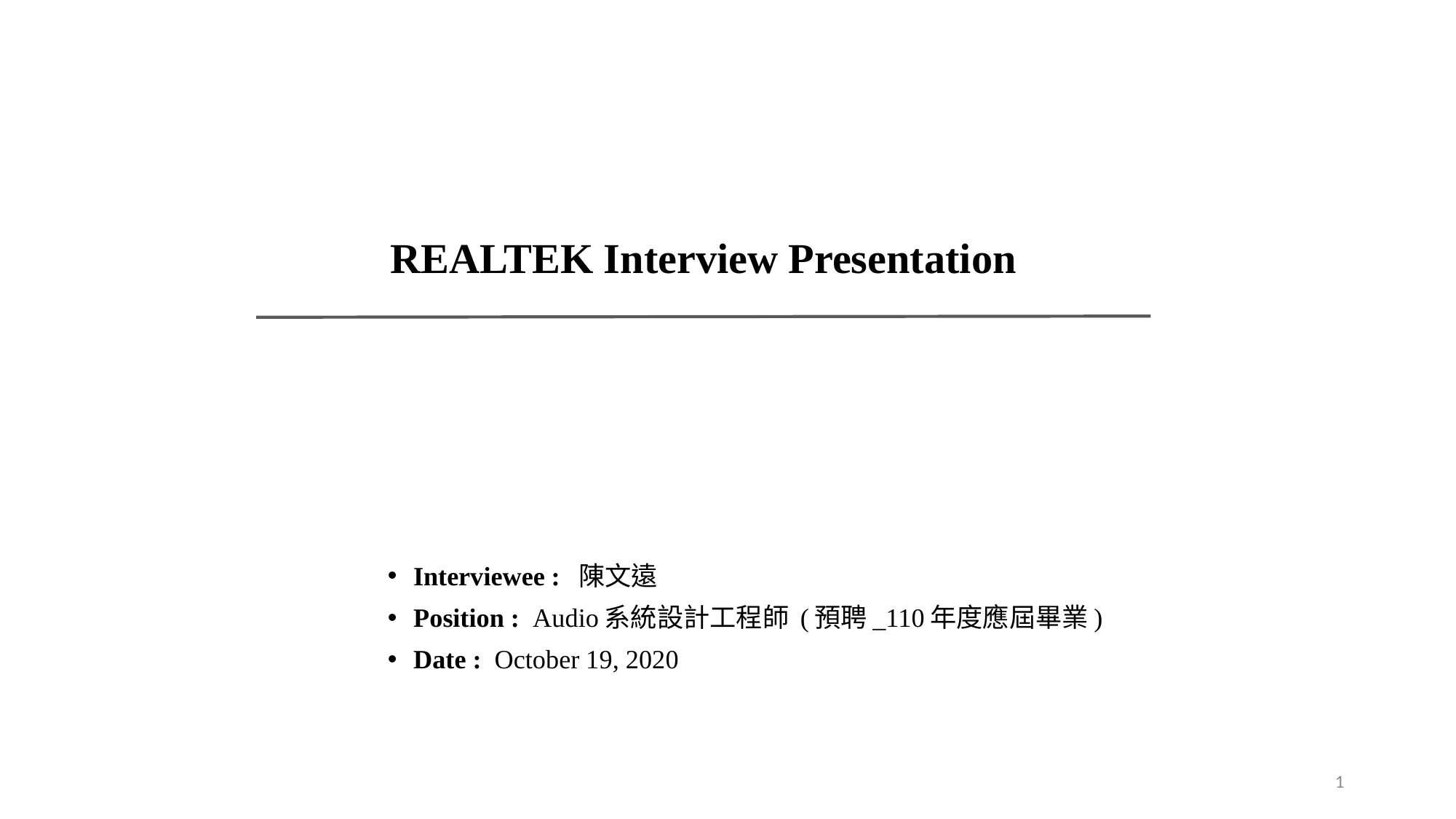

REALTEK Interview Presentation
Interviewee :  陳文遠
Position :  Audio系統設計工程師 (預聘_110年度應屆畢業)
Date :  October 19, 2020
1